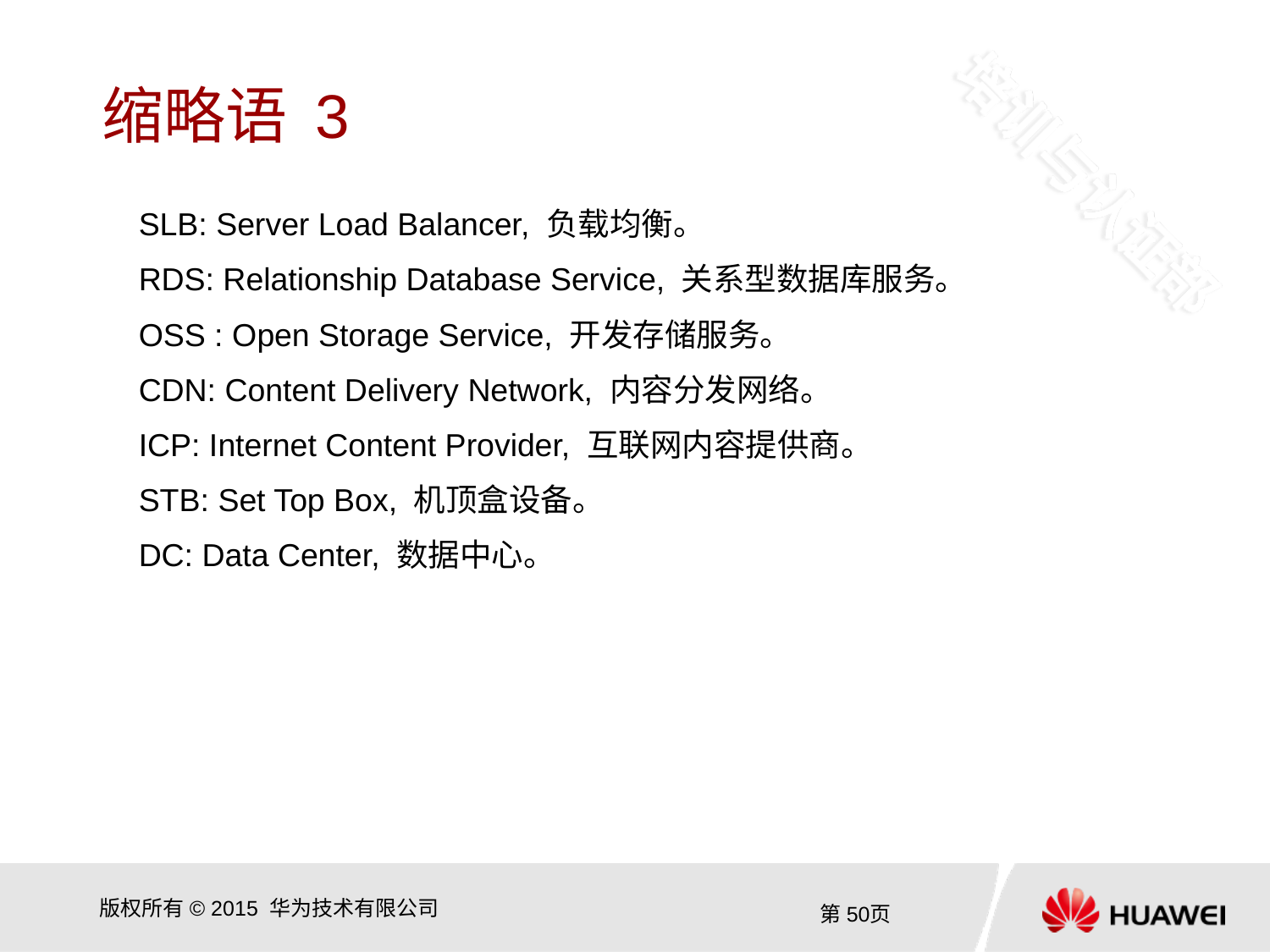

# 缩略语 3
SLB: Server Load Balancer, 负载均衡。
RDS: Relationship Database Service, 关系型数据库服务。
OSS : Open Storage Service, 开发存储服务。
CDN: Content Delivery Network, 内容分发网络。
ICP: Internet Content Provider, 互联网内容提供商。
STB: Set Top Box, 机顶盒设备。
DC: Data Center, 数据中心。